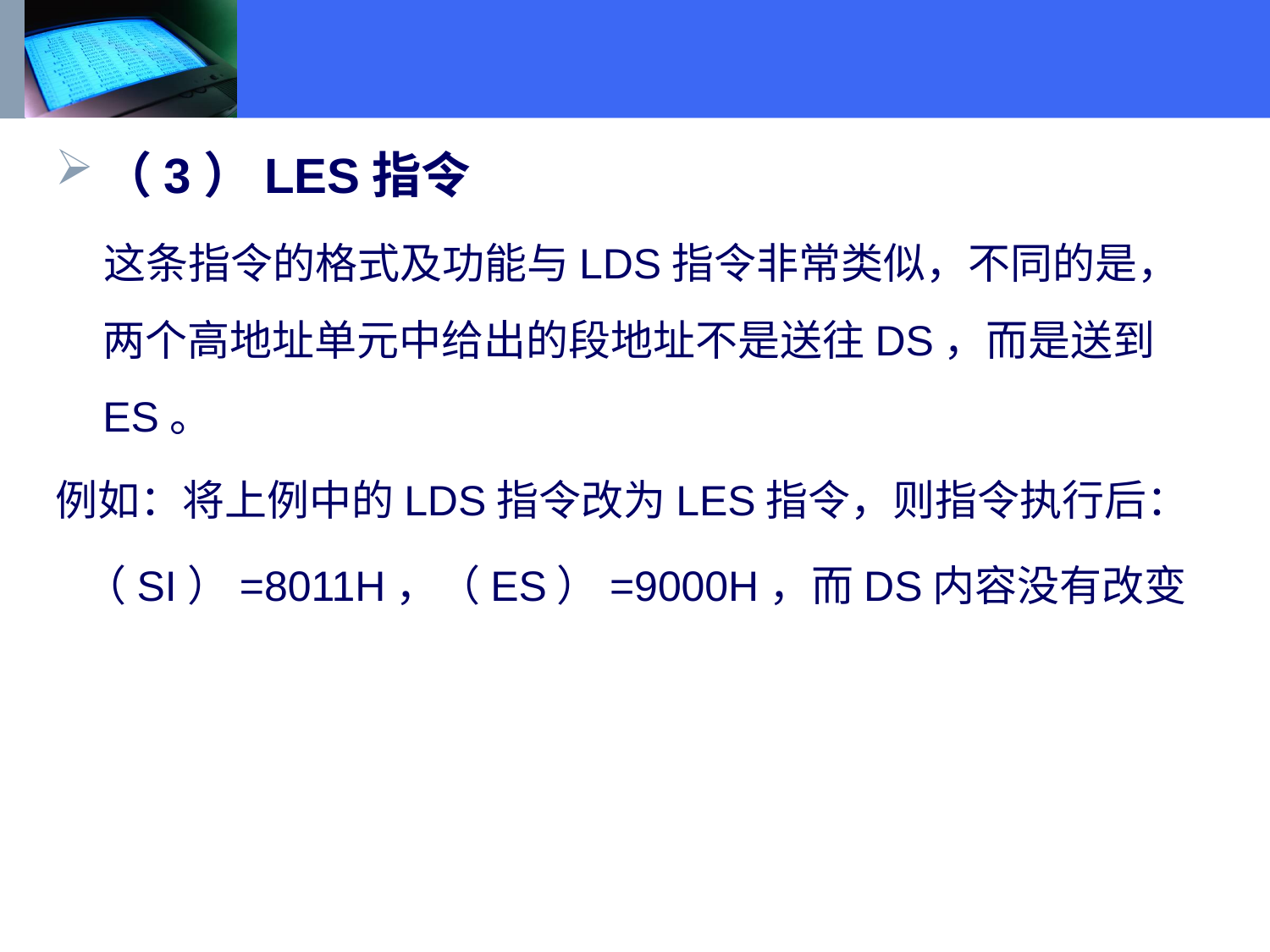

（3）LES指令
    这条指令的格式及功能与LDS指令非常类似，不同的是，两个高地址单元中给出的段地址不是送往DS，而是送到ES。
例如：将上例中的LDS指令改为LES指令，则指令执行后：
  （SI）=8011H，（ES）=9000H，而DS内容没有改变